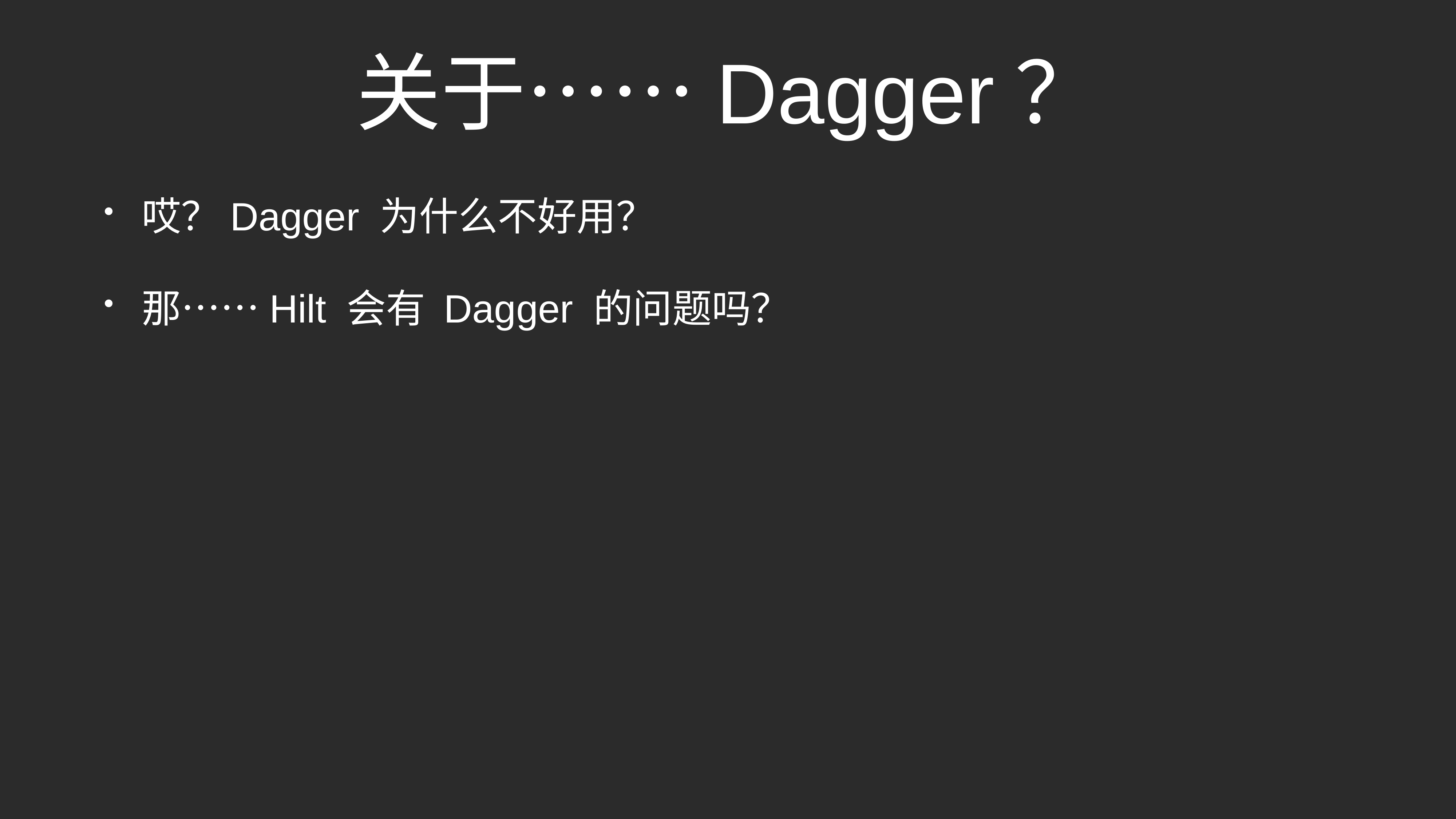

# 关于……Dagger？
哎？Dagger 为什么不好用？
那……Hilt 会有 Dagger 的问题吗？